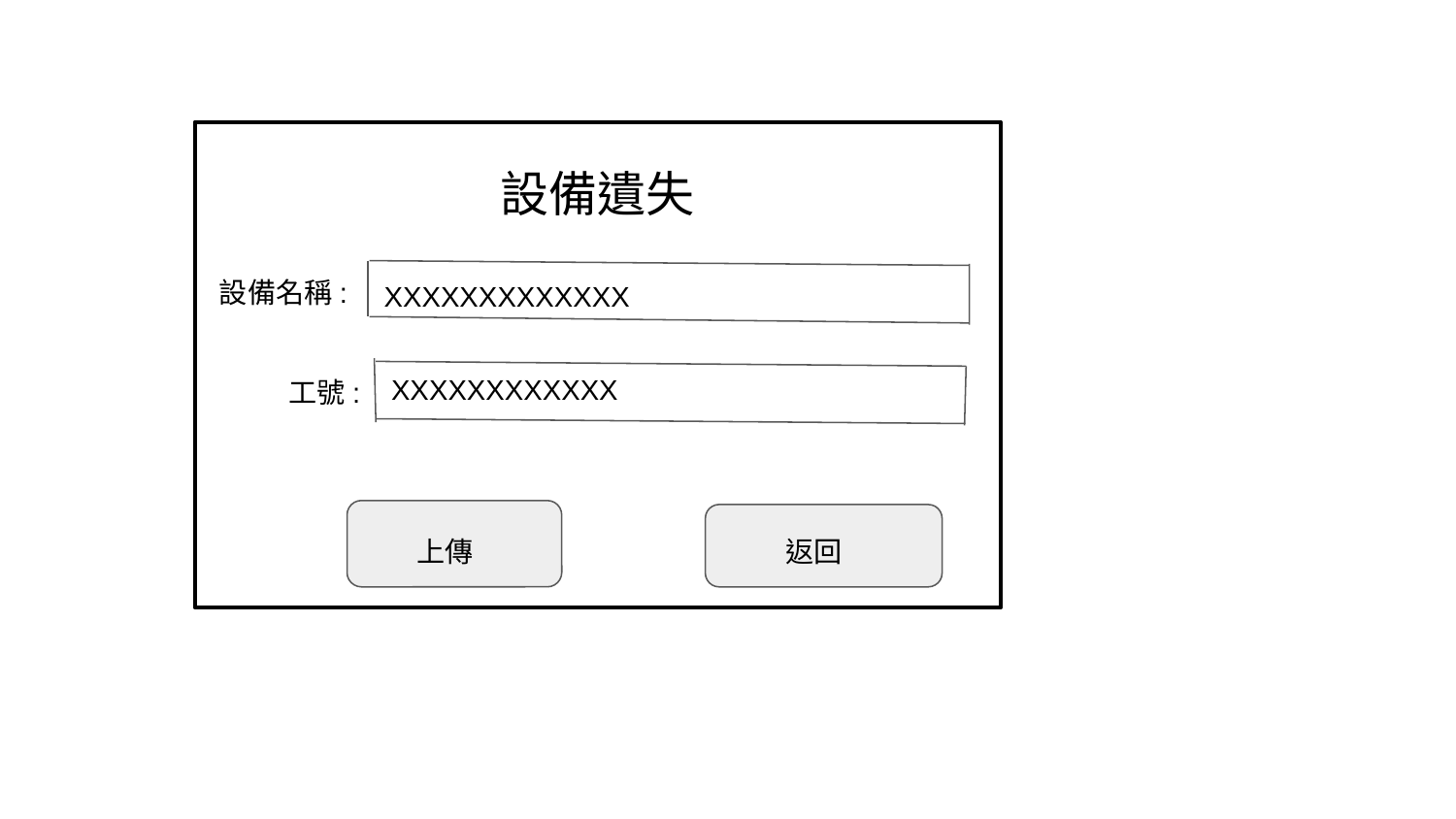

設備遺失
設備名稱:
XXXXXXXXXXXXX
XXXXXXXXXXXX
工號:

上傳
返回